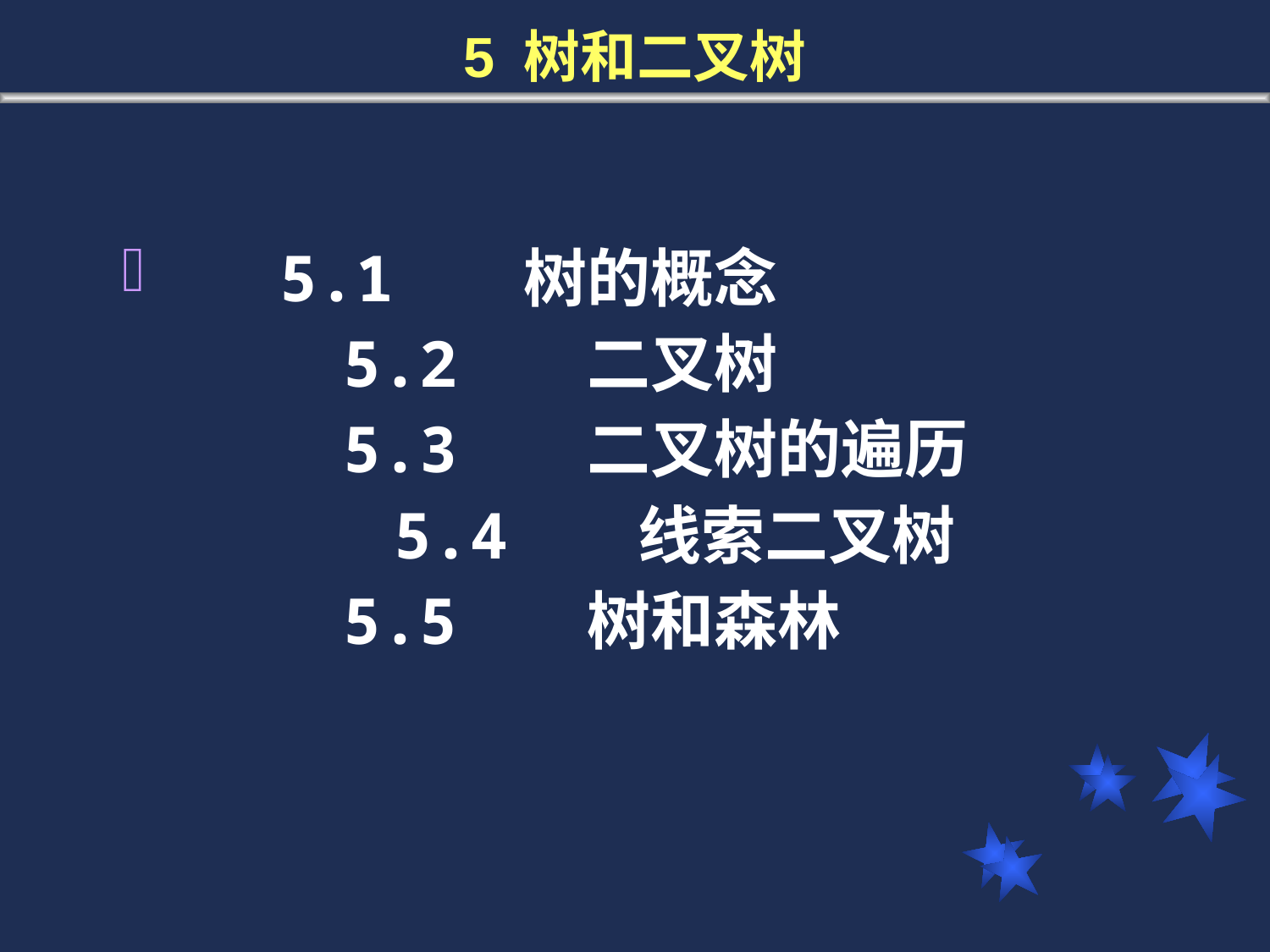

# 5 树和二叉树

 	5.1   树的概念
         	5.2   二叉树
         	5.3   二叉树的遍历
	        5.4   线索二叉树
         	5.5   树和森林